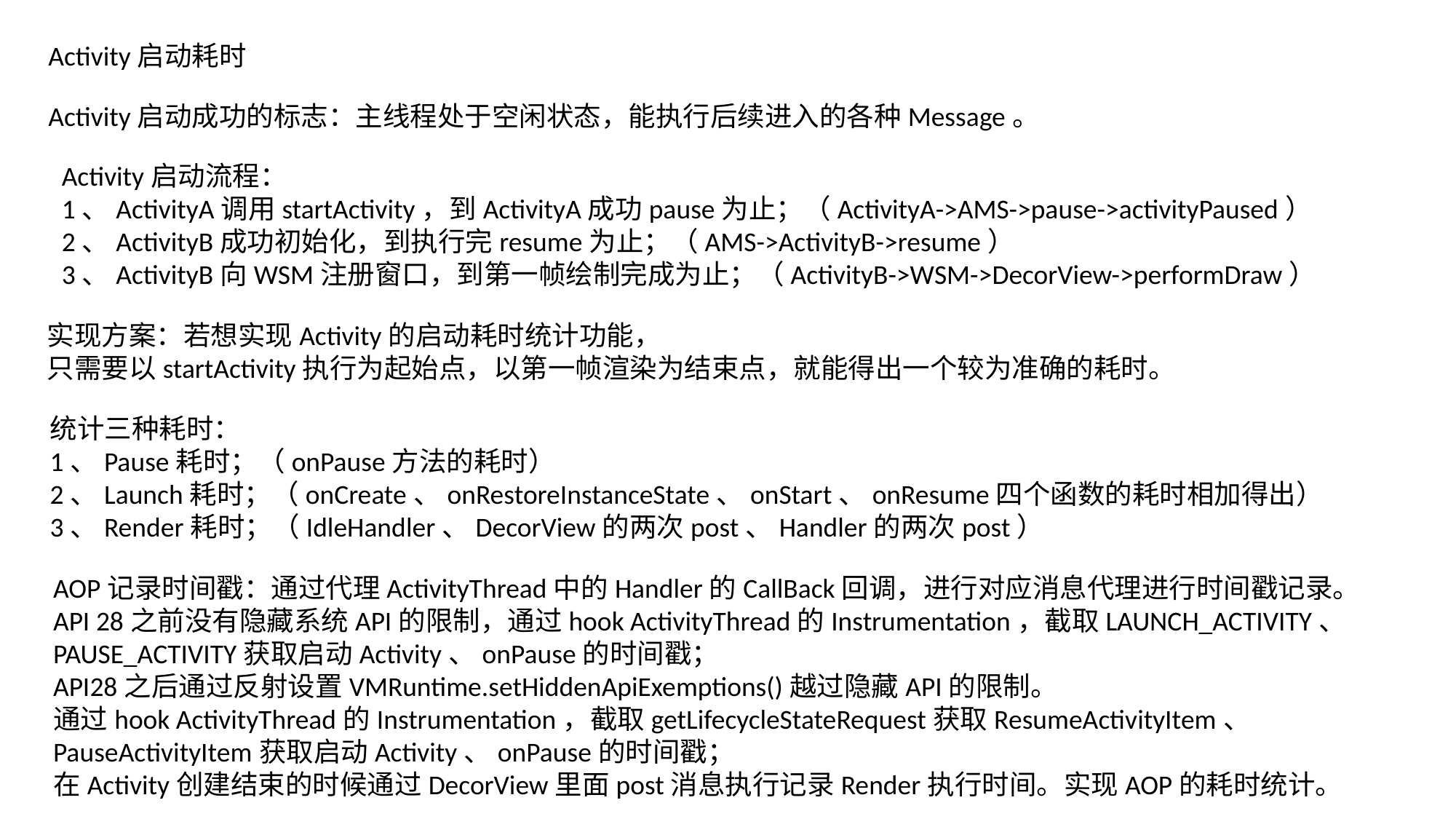

Activity启动耗时
Activity启动成功的标志：主线程处于空闲状态，能执行后续进入的各种Message。
Activity启动流程：
1、ActivityA调用startActivity，到ActivityA成功pause为止；（ActivityA->AMS->pause->activityPaused）
2、ActivityB成功初始化，到执行完resume为止；（AMS->ActivityB->resume）
3、ActivityB向WSM注册窗口，到第一帧绘制完成为止；（ActivityB->WSM->DecorView->performDraw）
实现方案：若想实现Activity的启动耗时统计功能，
只需要以startActivity执行为起始点，以第一帧渲染为结束点，就能得出一个较为准确的耗时。
统计三种耗时：
1、Pause耗时；（onPause方法的耗时）
2、Launch耗时；（onCreate、onRestoreInstanceState、onStart、onResume四个函数的耗时相加得出）
3、Render耗时；（IdleHandler、DecorView的两次post、Handler的两次post）
AOP记录时间戳：通过代理ActivityThread中的Handler的CallBack回调，进行对应消息代理进行时间戳记录。
API 28之前没有隐藏系统API的限制，通过hook ActivityThread的Instrumentation，截取LAUNCH_ACTIVITY、
PAUSE_ACTIVITY获取启动Activity、onPause的时间戳；
API28之后通过反射设置VMRuntime.setHiddenApiExemptions()越过隐藏API的限制。
通过hook ActivityThread的Instrumentation，截取getLifecycleStateRequest获取ResumeActivityItem、
PauseActivityItem获取启动Activity、onPause的时间戳；
在Activity创建结束的时候通过DecorView里面post消息执行记录Render执行时间。实现AOP的耗时统计。